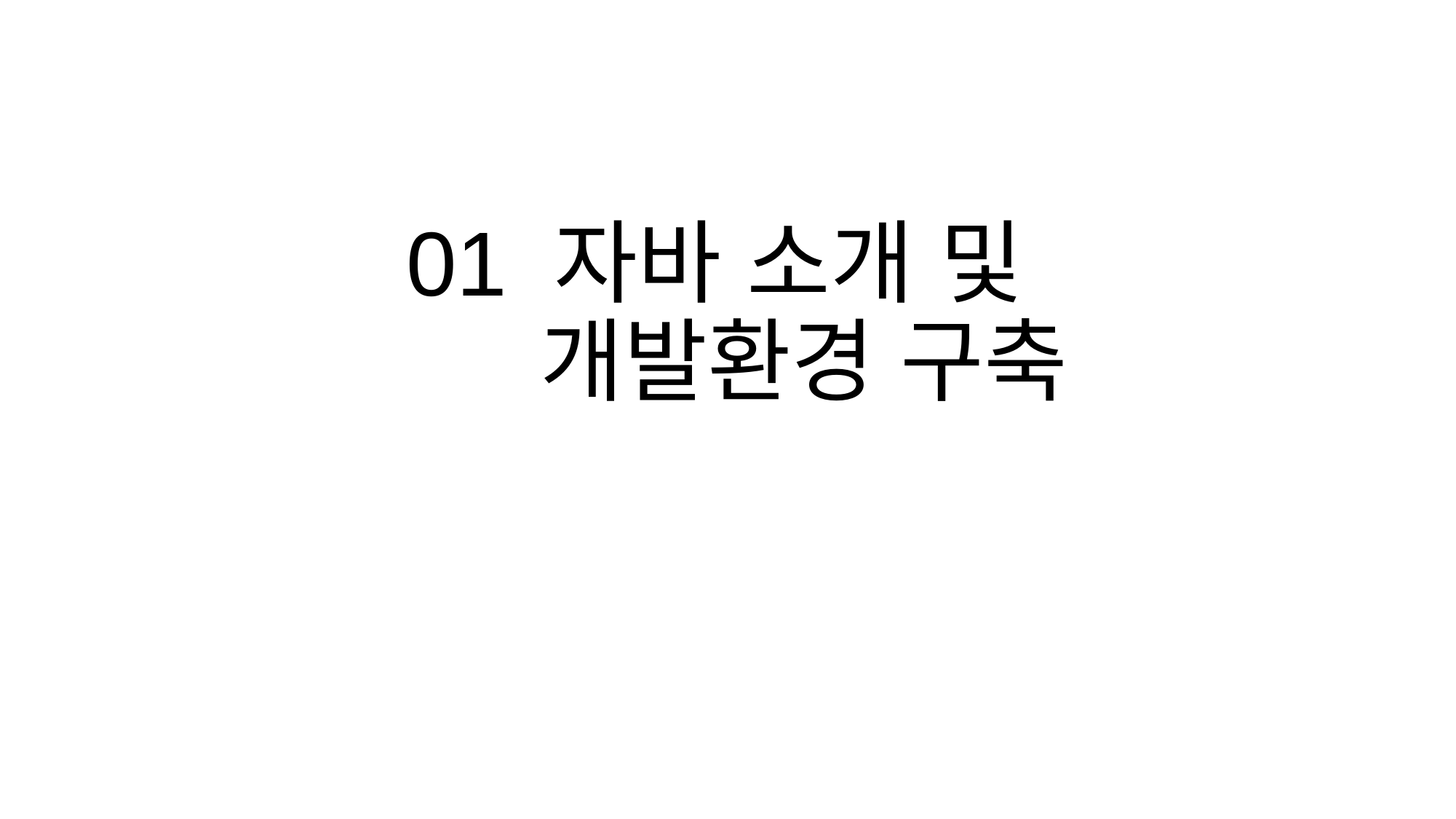

# 01 자바 소개 및 개발환경 구축